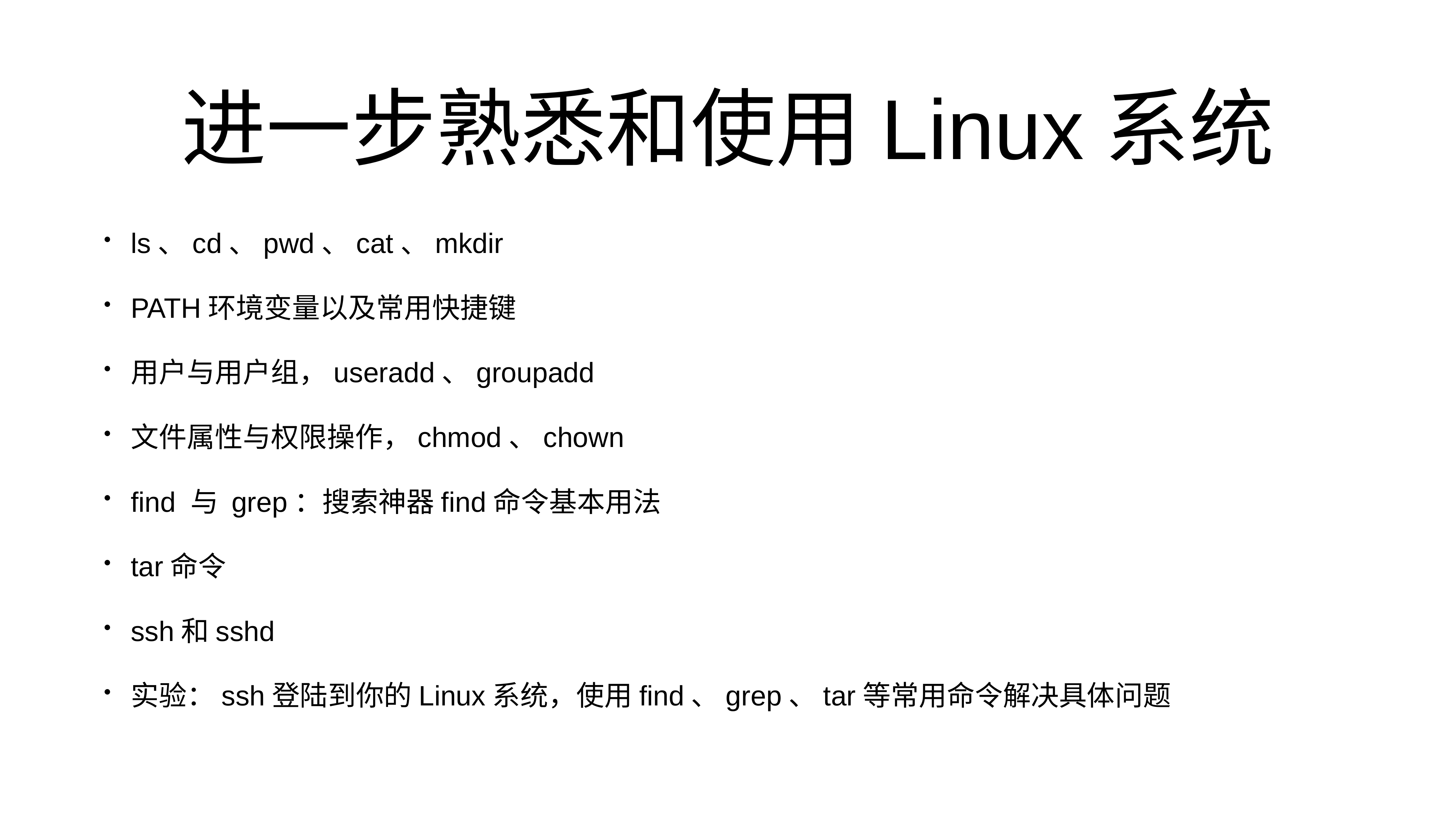

# 进一步熟悉和使用Linux系统
ls、cd、pwd、cat、mkdir
PATH环境变量以及常用快捷键
用户与用户组，useradd、groupadd
文件属性与权限操作，chmod、chown
find 与 grep：搜索神器find命令基本用法
tar命令
ssh和sshd
实验：ssh登陆到你的Linux系统，使用find、grep、tar等常用命令解决具体问题